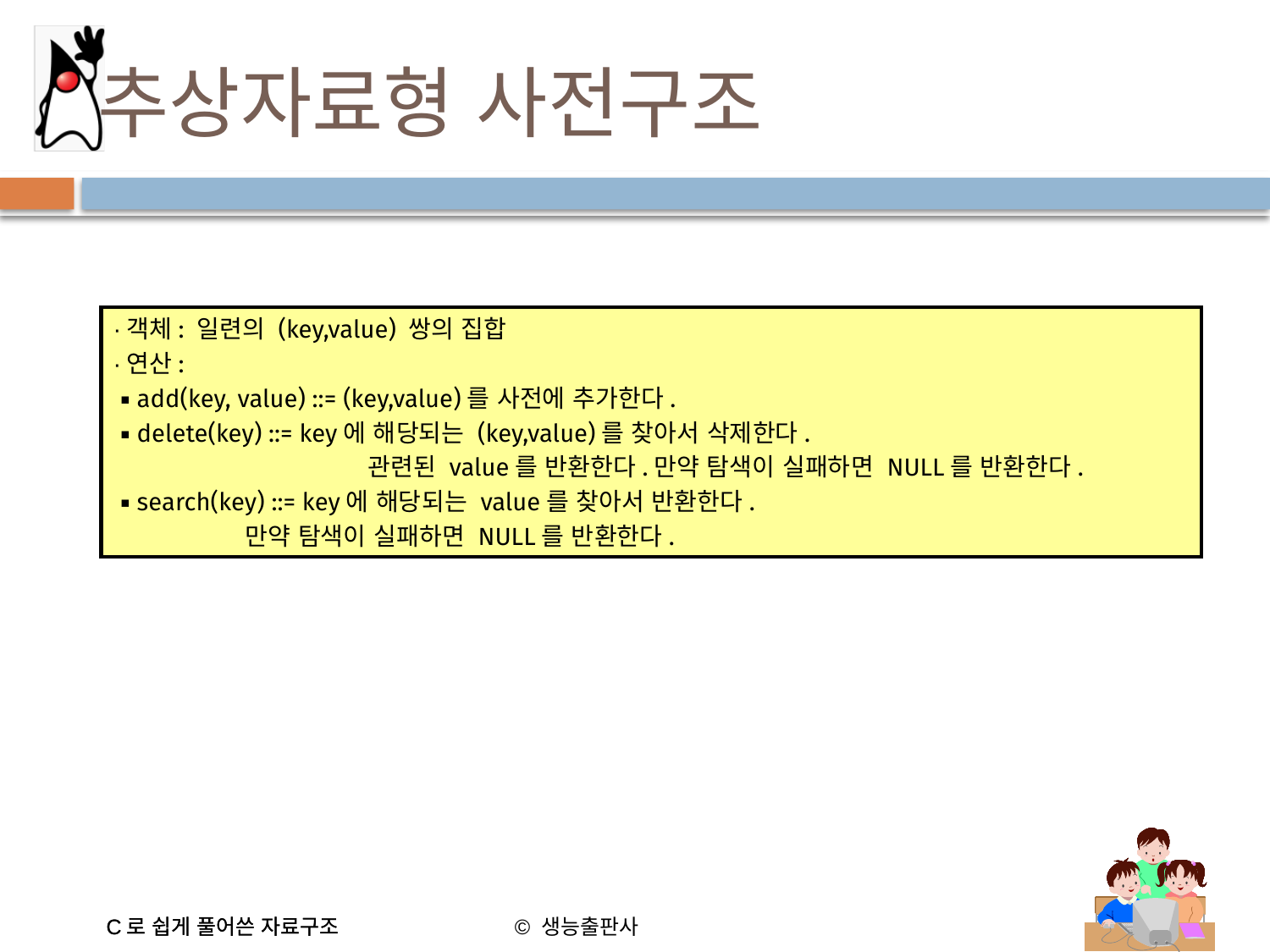

# 추상자료형 사전구조
∙객체: 일련의 (key,value) 쌍의 집합
∙연산:
 ▪ add(key, value) ::= (key,value)를 사전에 추가한다.
 ▪ delete(key) ::= key에 해당되는 (key,value)를 찾아서 삭제한다.
		관련된 value를 반환한다.만약 탐색이 실패하면 NULL를 반환한다.
 ▪ search(key) ::= key에 해당되는 value를 찾아서 반환한다.
                  만약 탐색이 실패하면 NULL를 반환한다.